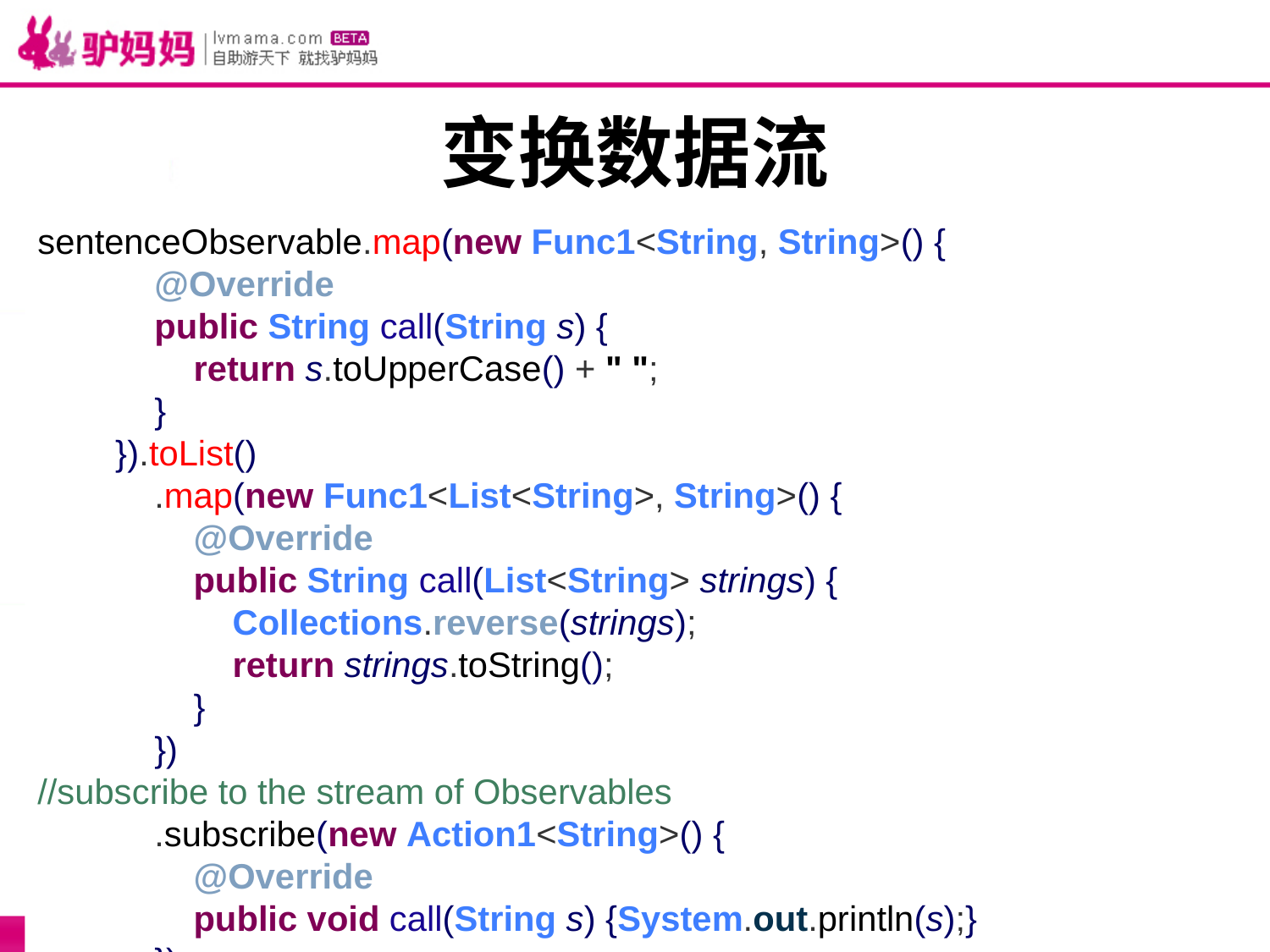

# 变换数据流
sentenceObservable.map(new Func1<String, String>() {
            @Override
            public String call(String s) {
                return s.toUpperCase() + " ";
            }
        }).toList()
            .map(new Func1<List<String>, String>() {
                @Override
                public String call(List<String> strings) {
                    Collections.reverse(strings);
                    return strings.toString();
                }
            })
//subscribe to the stream of Observables
            .subscribe(new Action1<String>() {
                @Override
                public void call(String s) {System.out.println(s);}
            });
2016/3/10